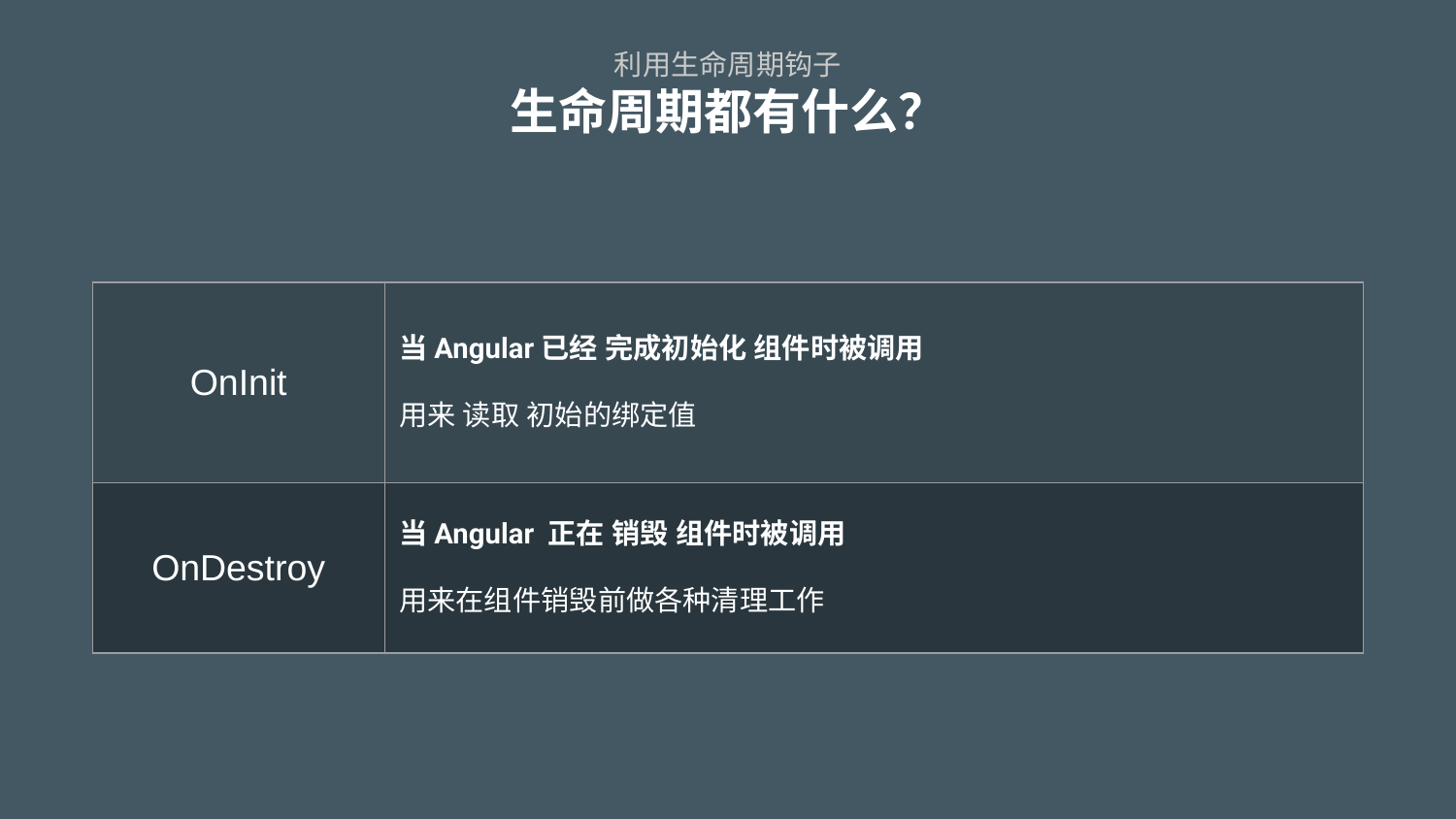

# 利用生命周期钩子 生命周期都有什么？
| OnInit | 当Angular已经 完成初始化 组件时被调用 用来 读取 初始的绑定值 |
| --- | --- |
| OnDestroy | 当Angular 正在 销毁 组件时被调用 用来在组件销毁前做各种清理工作 |